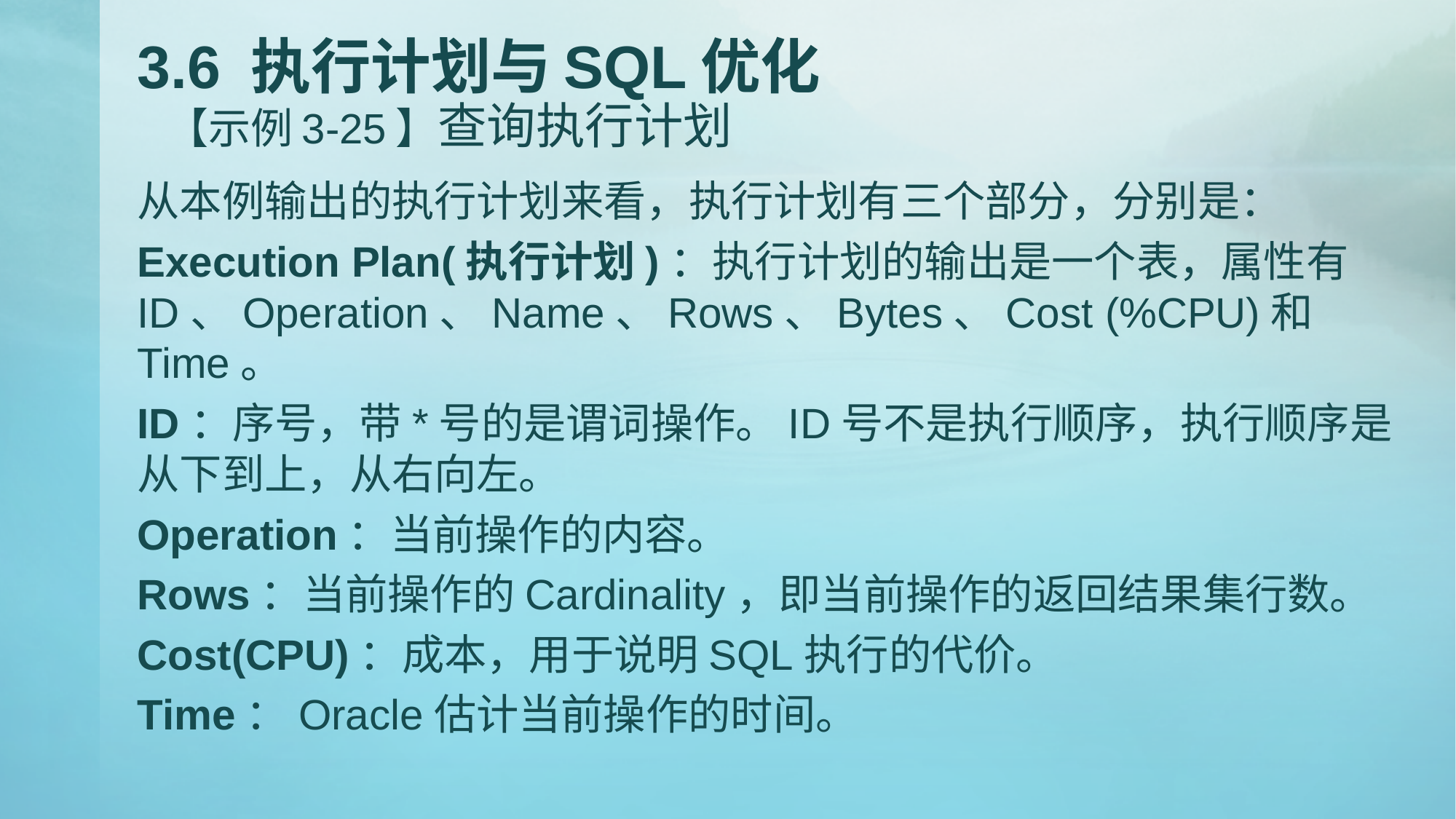

# 3.6 执行计划与SQL优化 【示例3-25】查询执行计划
从本例输出的执行计划来看，执行计划有三个部分，分别是：
Execution Plan(执行计划)：执行计划的输出是一个表，属性有ID、Operation、Name、Rows、Bytes、Cost (%CPU)和Time。
ID：序号，带*号的是谓词操作。ID号不是执行顺序，执行顺序是从下到上，从右向左。
Operation：当前操作的内容。
Rows：当前操作的Cardinality，即当前操作的返回结果集行数。
Cost(CPU)：成本，用于说明SQL执行的代价。
Time：Oracle估计当前操作的时间。